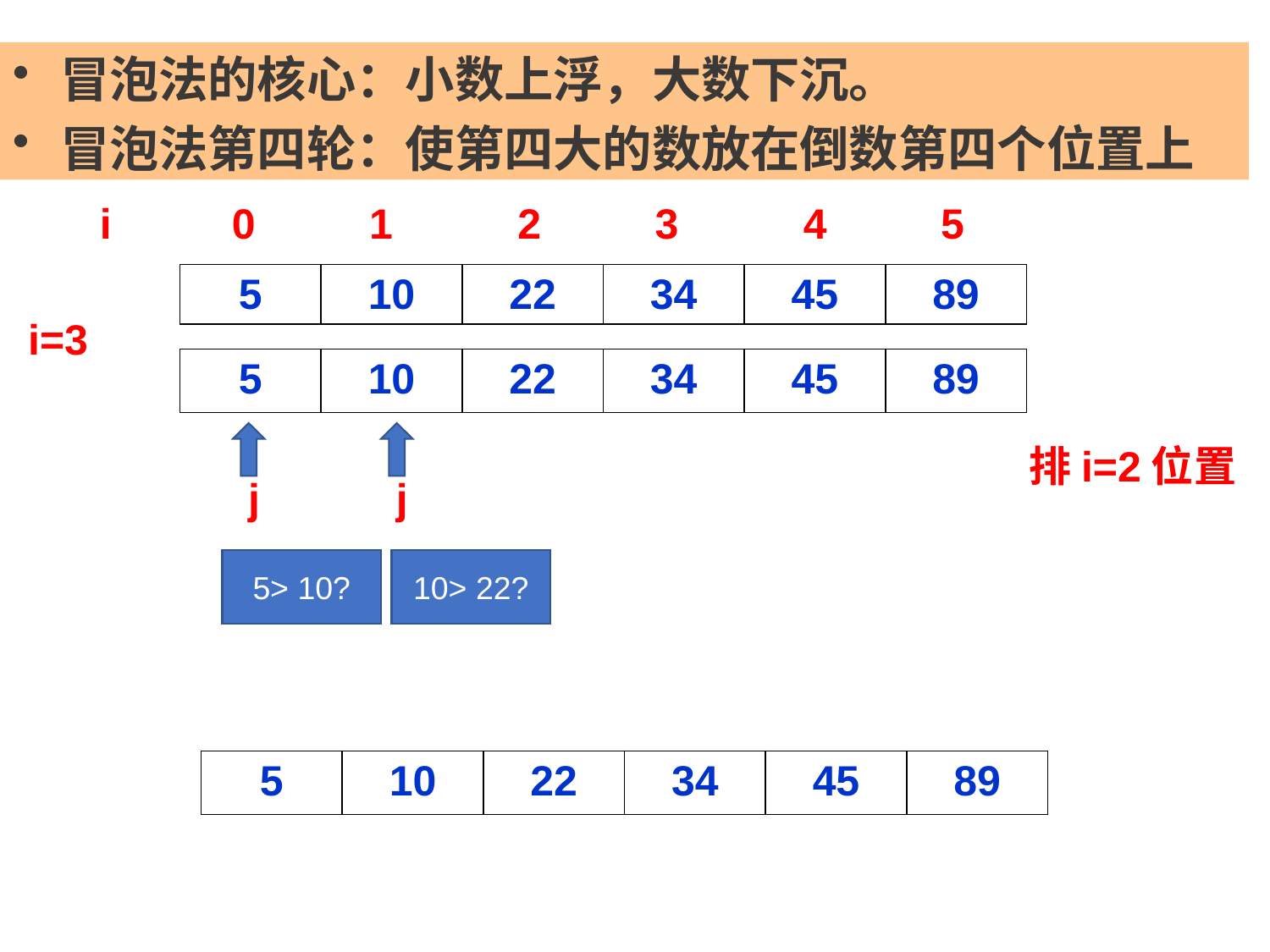

冒泡法的核心：小数上浮，大数下沉。
冒泡法第四轮：使第四大的数放在倒数第四个位置上
i
0
1
2
3
4
5
| 5 | 10 | 22 | 34 | 45 | 89 |
| --- | --- | --- | --- | --- | --- |
i=3
| 5 | 10 | 22 | 34 | 45 | 89 |
| --- | --- | --- | --- | --- | --- |

j

j
排i=2位置
5> 10?
10> 22?
| 5 | 10 | 22 | 34 | 45 | 89 |
| --- | --- | --- | --- | --- | --- |